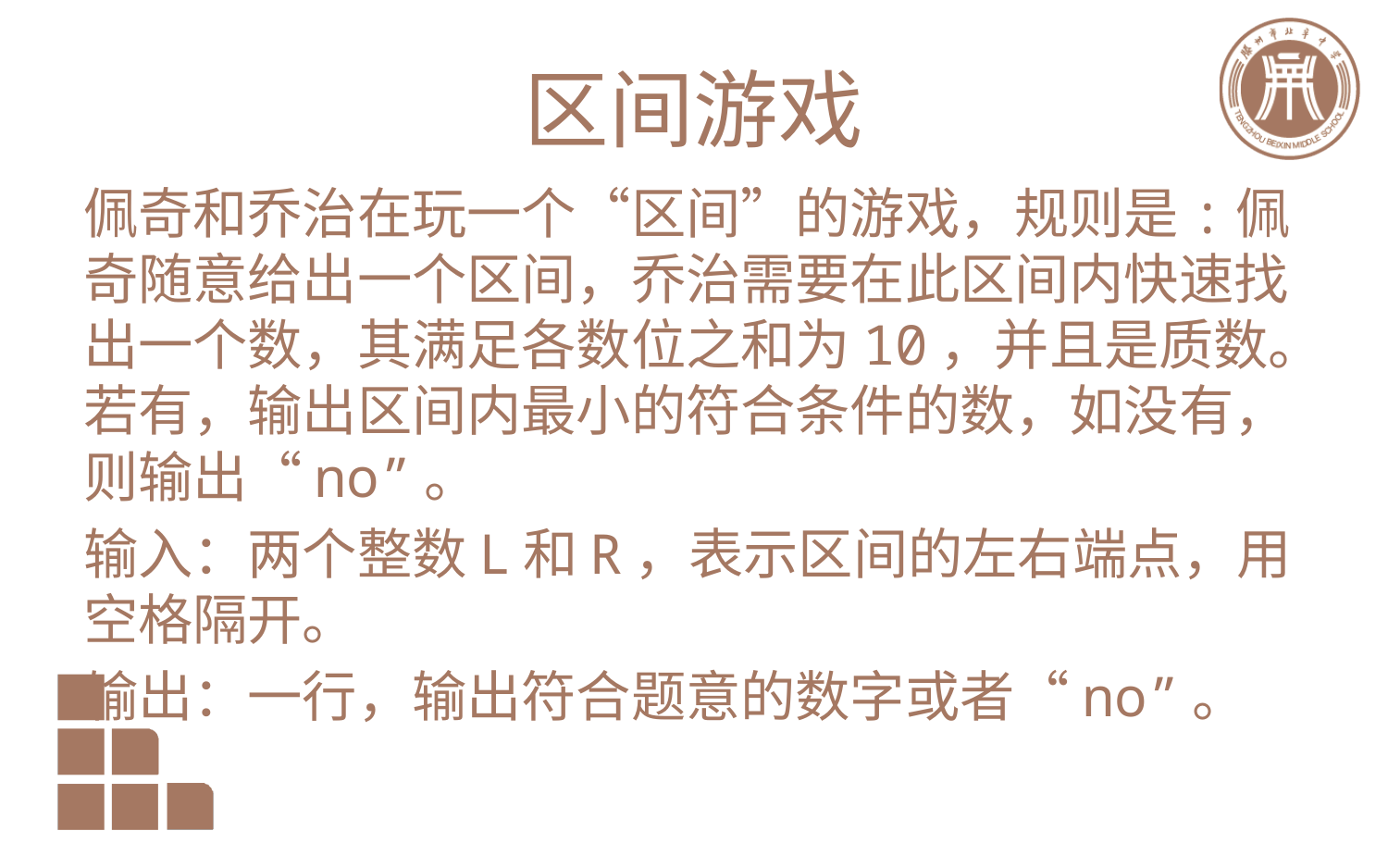

# 区间游戏
佩奇和乔治在玩一个“区间”的游戏，规则是:佩奇随意给出一个区间，乔治需要在此区间内快速找出一个数，其满足各数位之和为10，并且是质数。若有，输出区间内最小的符合条件的数，如没有，则输出“no”。
输入：两个整数L和R，表示区间的左右端点，用空格隔开。
输出：一行，输出符合题意的数字或者“no”。